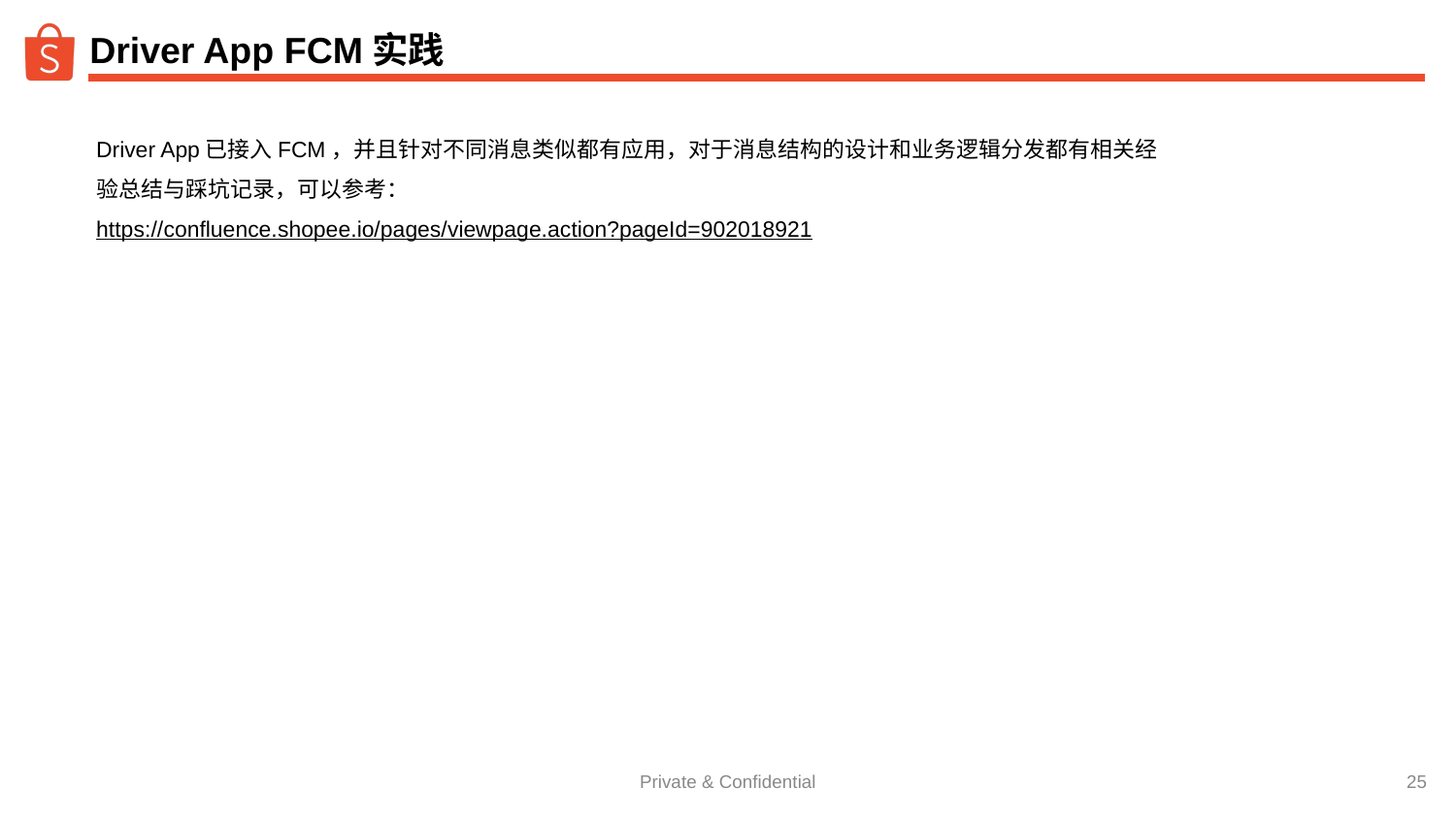

# Driver App FCM实践

Driver App已接入FCM，并且针对不同消息类似都有应用，对于消息结构的设计和业务逻辑分发都有相关经验总结与踩坑记录，可以参考：
https://confluence.shopee.io/pages/viewpage.action?pageId=902018921
25